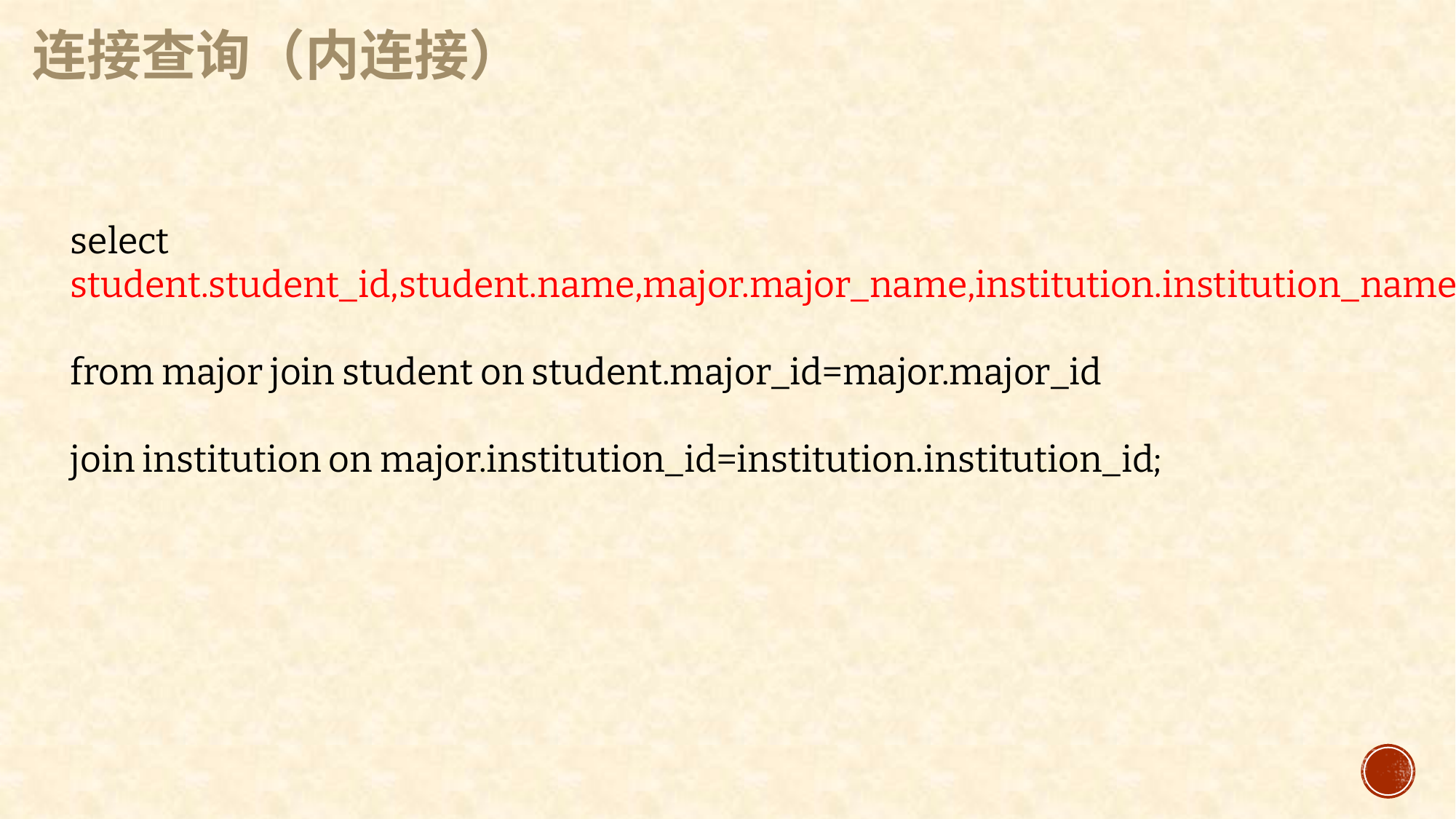

连接查询（内连接）
select
student.student_id,student.name,major.major_name,institution.institution_name

from major join student on student.major_id=major.major_id

join institution on major.institution_id=institution.institution_id;